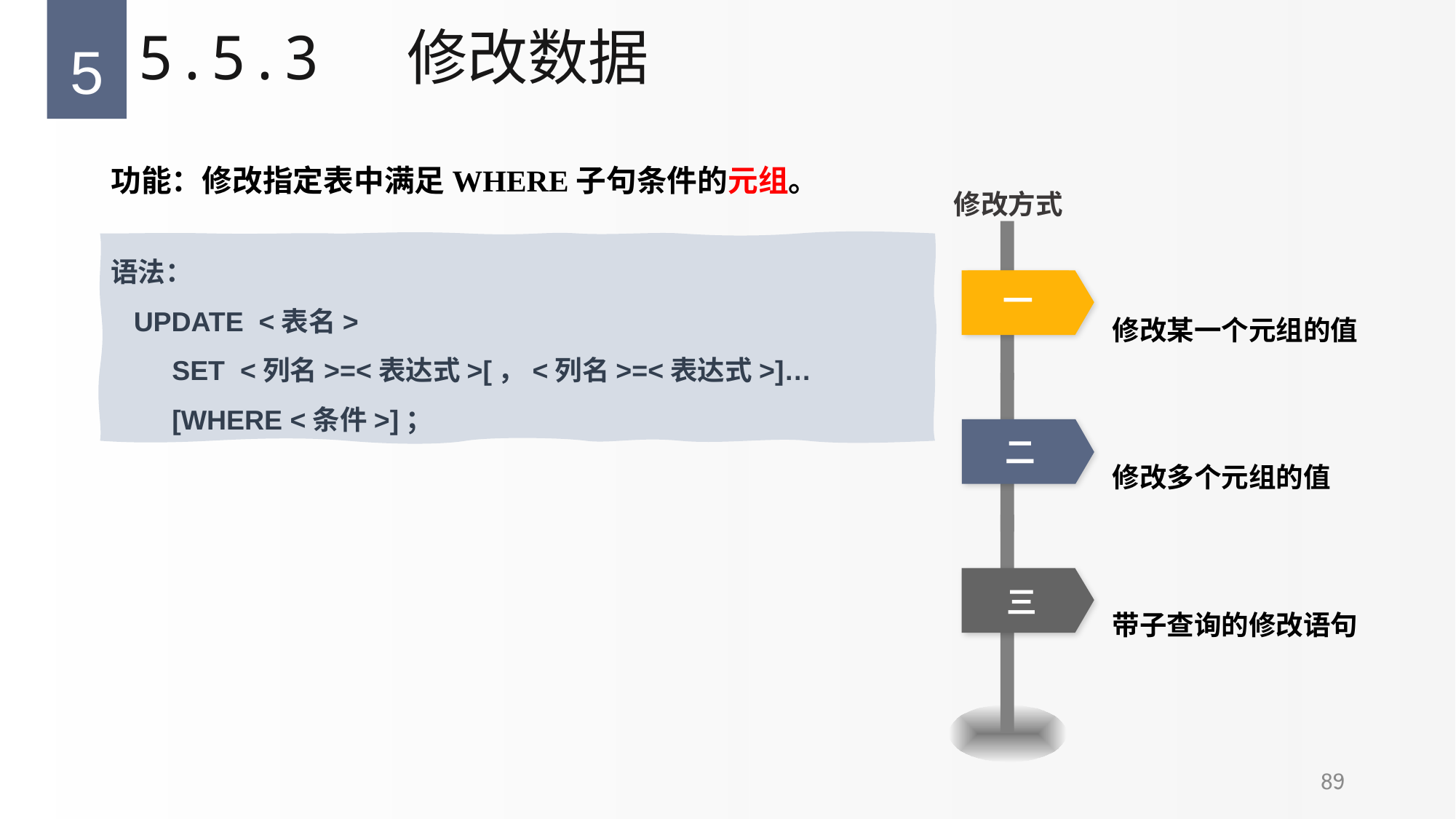

# 5.5.3  修改数据
功能：修改指定表中满足WHERE子句条件的元组。
修改方式
修改某一个元组的值
修改多个元组的值
带子查询的修改语句

一

二

三
语法：
   UPDATE  <表名>
        SET  <列名>=<表达式>[，<列名>=<表达式>]…
        [WHERE <条件>]；
89